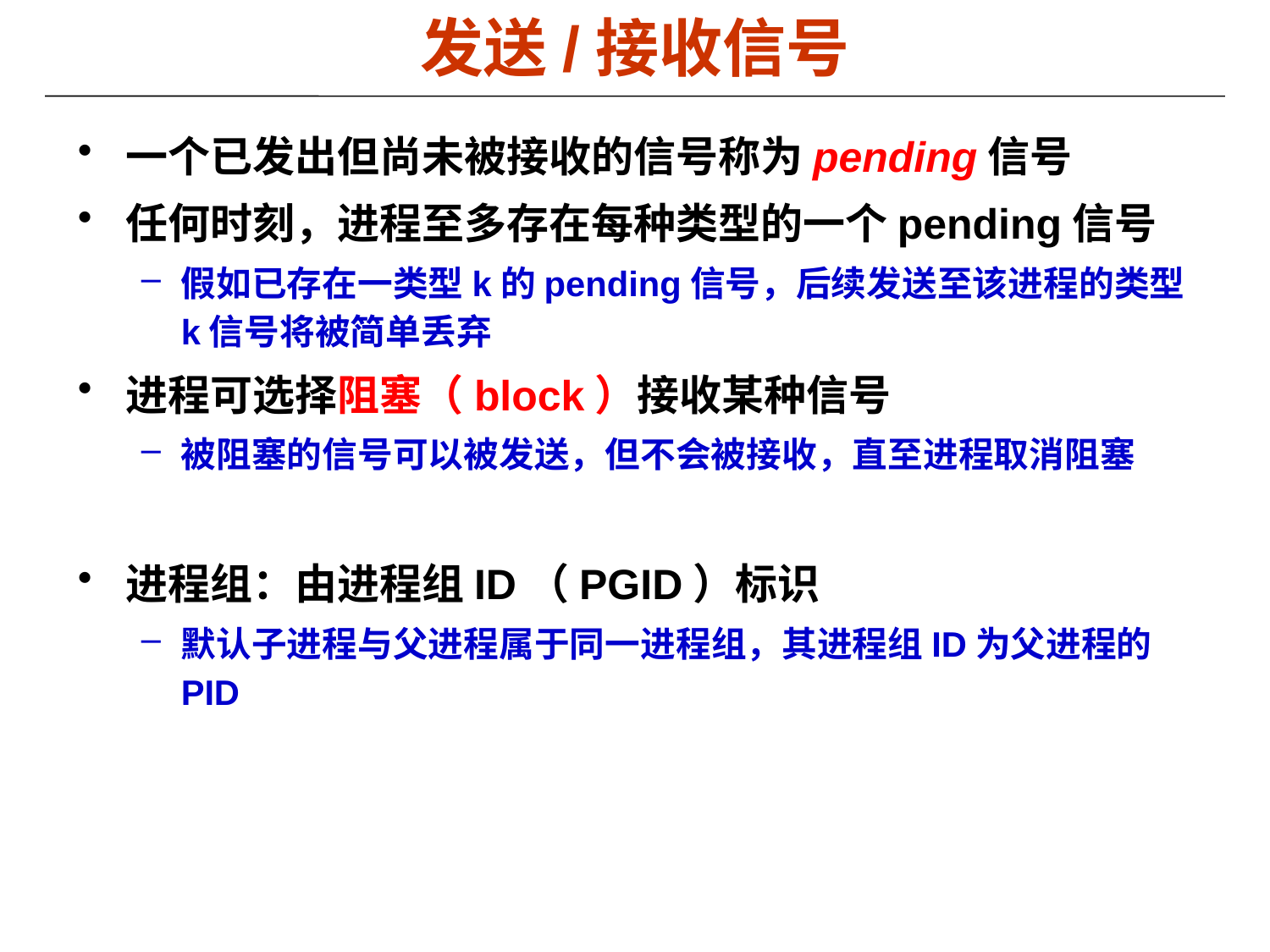

# 发送/接收信号
一个已发出但尚未被接收的信号称为pending信号
任何时刻，进程至多存在每种类型的一个pending信号
假如已存在一类型k的pending信号，后续发送至该进程的类型k信号将被简单丢弃
进程可选择阻塞（block）接收某种信号
被阻塞的信号可以被发送，但不会被接收，直至进程取消阻塞

进程组：由进程组ID（PGID）标识
默认子进程与父进程属于同一进程组，其进程组ID为父进程的PID